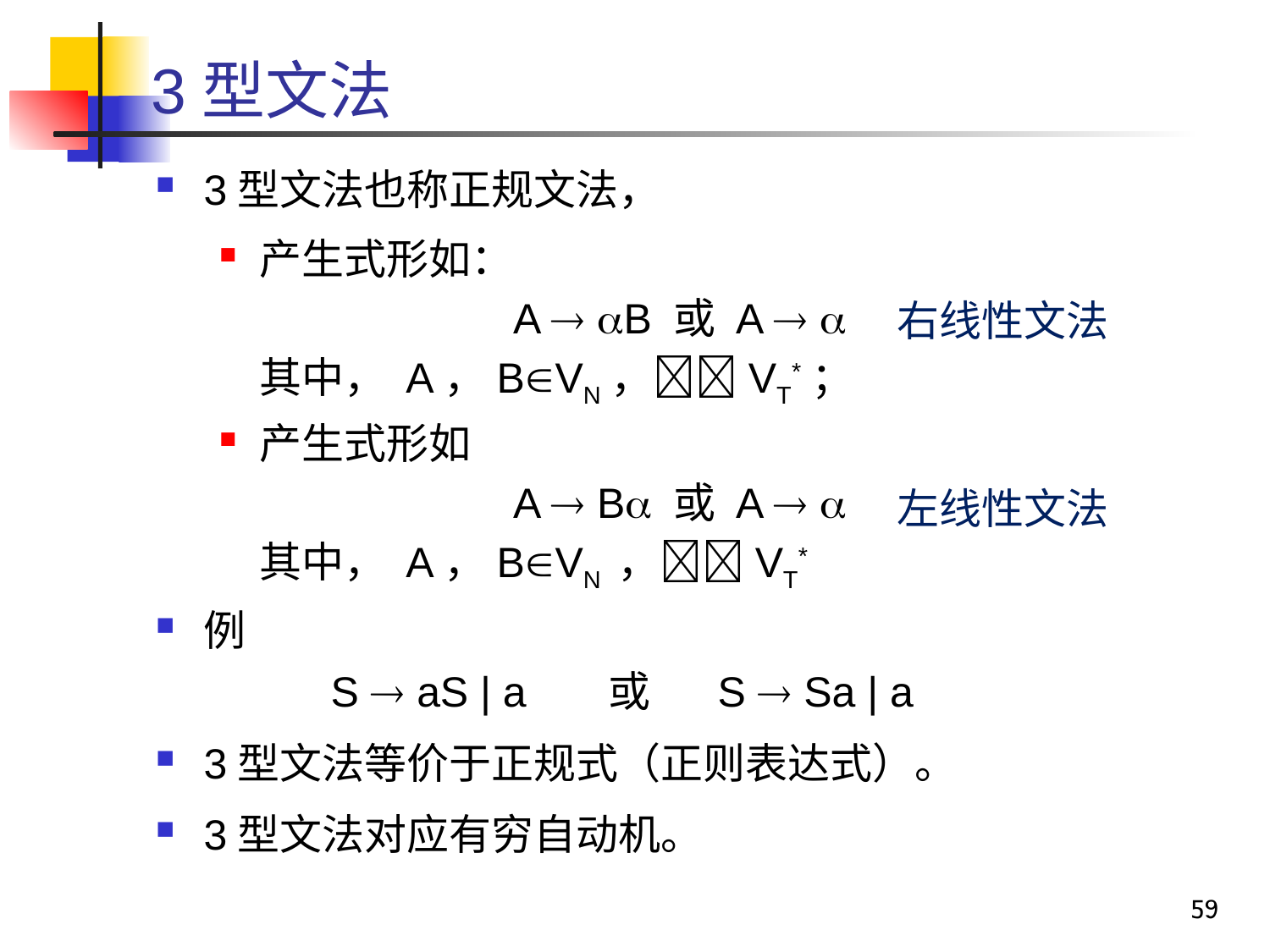

# 3型文法
3型文法也称正规文法，
产生式形如：
			A → αB 或 A → α
	其中， A，B∈VN，α∈VT*；
产生式形如
			A → Bα 或 A → α
	其中， A，B∈VN ，α∈VT*
例
		S → aS | a      或      S → Sa | a
3型文法等价于正规式（正则表达式）。
3型文法对应有穷自动机。

右线性文法
左线性文法
59